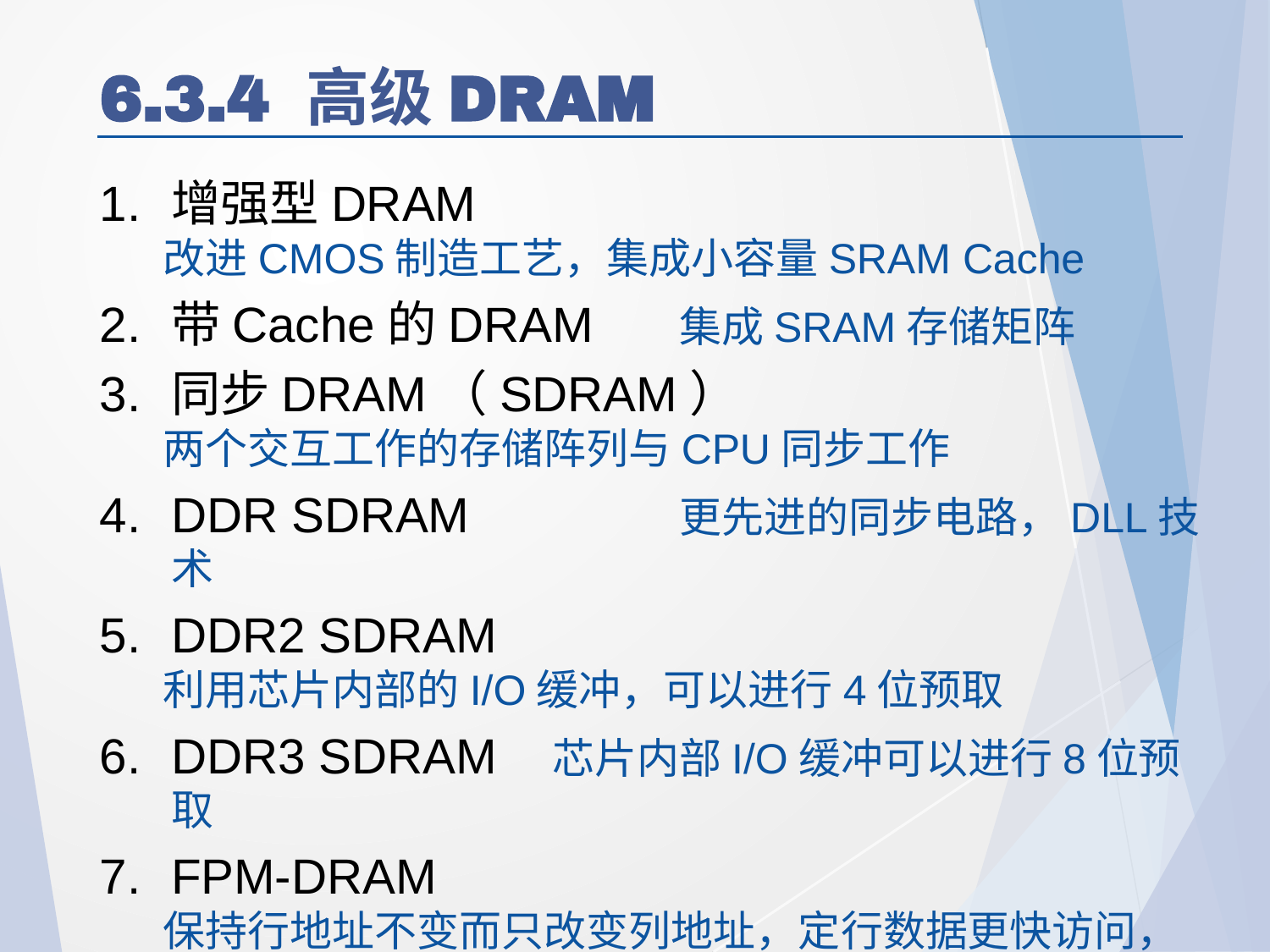

# 6.3.4 高级DRAM
增强型DRAM
改进CMOS制造工艺，集成小容量SRAM Cache
带Cache的DRAM	集成SRAM存储矩阵
同步DRAM（SDRAM）
两个交互工作的存储阵列与CPU同步工作
DDR SDRAM		更先进的同步电路，DLL技术
DDR2 SDRAM
利用芯片内部的I/O缓冲，可以进行4位预取
DDR3 SDRAM	芯片内部I/O缓冲可以进行8位预取
FPM-DRAM
保持行地址不变而只改变列地址，定行数据更快访问，支持突发模式访问。